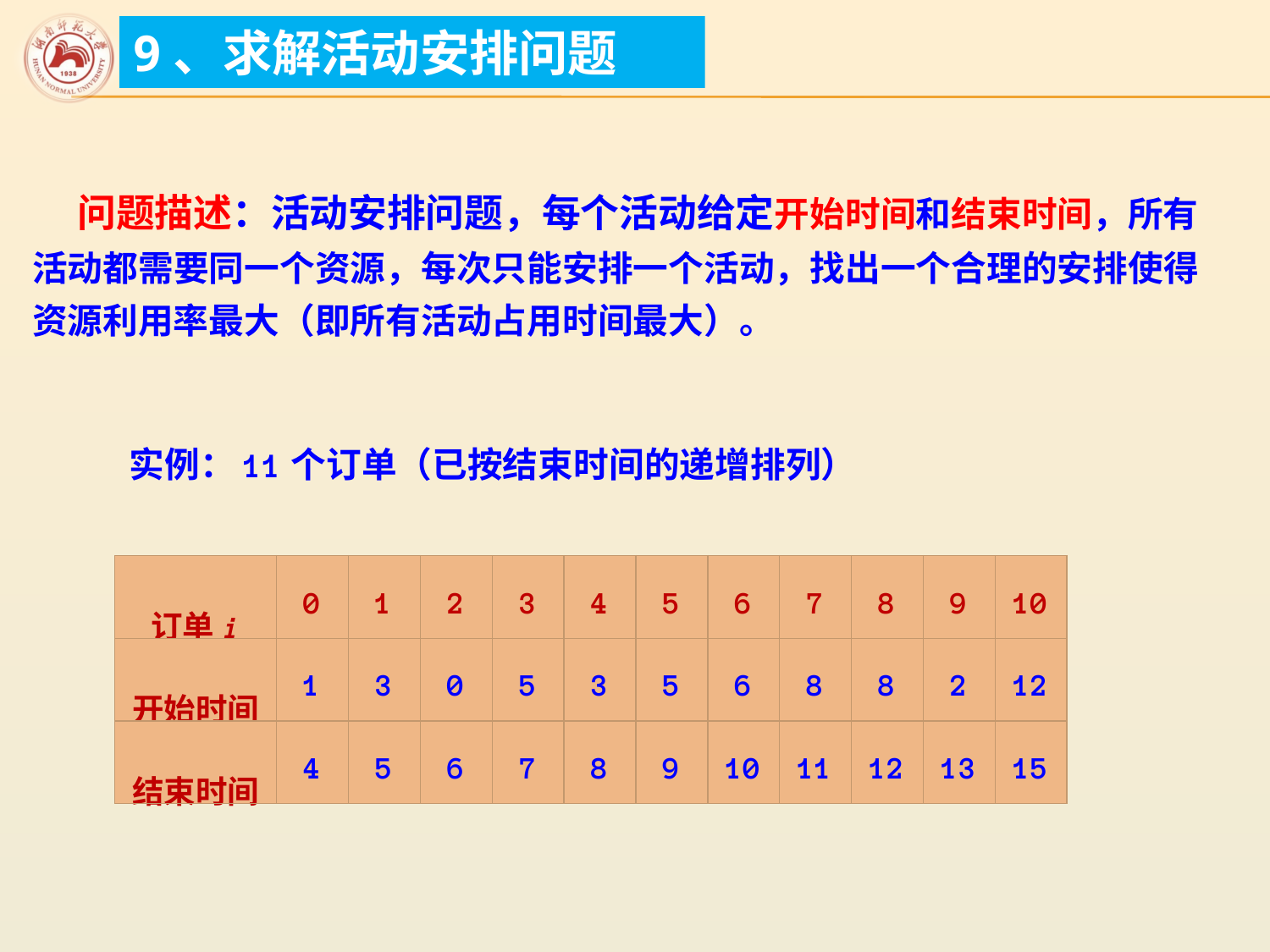

9、求解活动安排问题
    问题描述：活动安排问题，每个活动给定开始时间和结束时间，所有活动都需要同一个资源，每次只能安排一个活动，找出一个合理的安排使得资源利用率最大（即所有活动占用时间最大）。
实例：11个订单（已按结束时间的递增排列）
| 订单i | 0 | 1 | 2 | 3 | 4 | 5 | 6 | 7 | 8 | 9 | 10 |
| --- | --- | --- | --- | --- | --- | --- | --- | --- | --- | --- | --- |
| 开始时间 | 1 | 3 | 0 | 5 | 3 | 5 | 6 | 8 | 8 | 2 | 12 |
| 结束时间 | 4 | 5 | 6 | 7 | 8 | 9 | 10 | 11 | 12 | 13 | 15 |